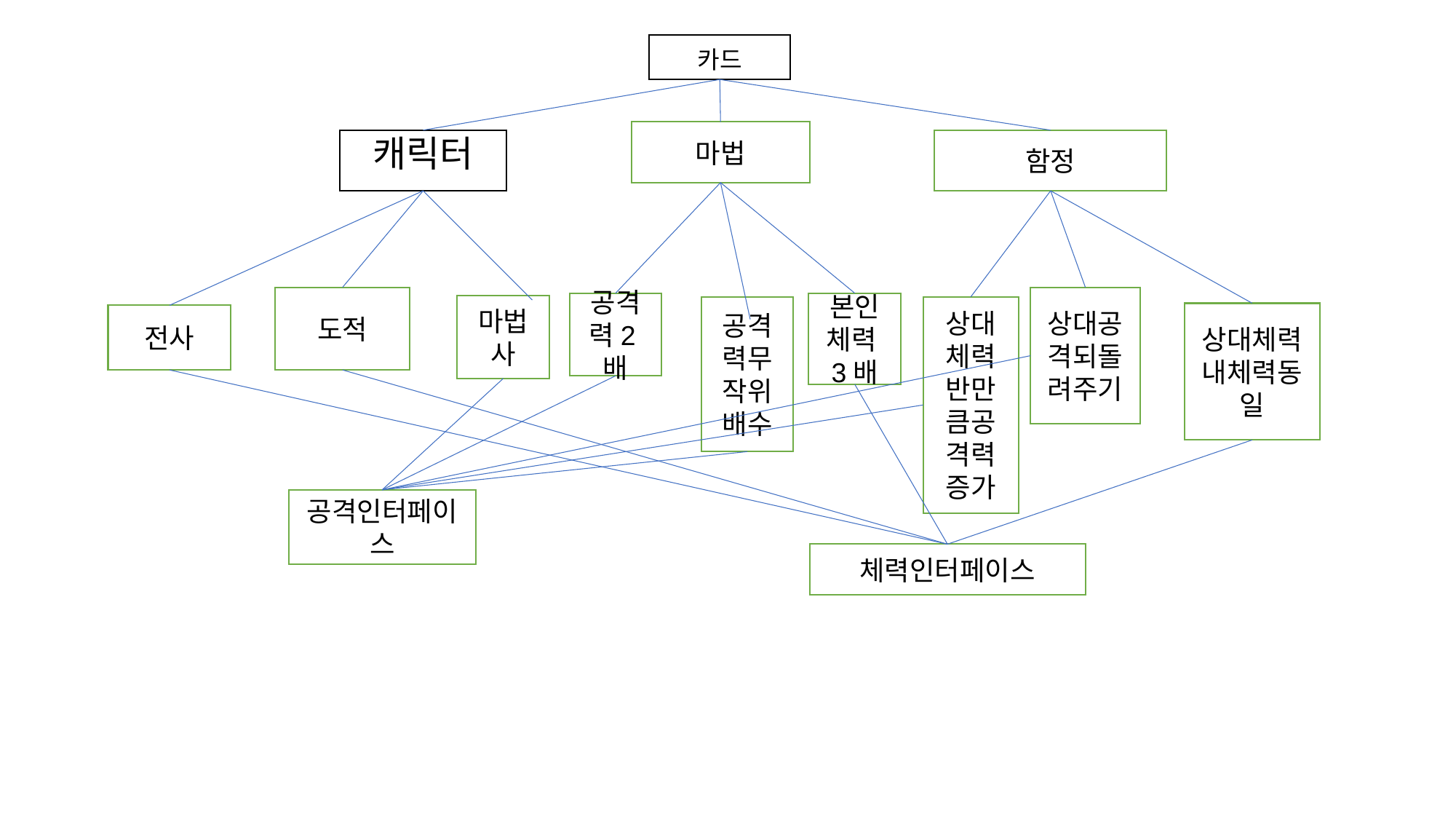

# 카드
마법
캐릭터
함정
도적
상대공격되돌려주기
공격력2배
본인체력3배
마법사
공격력무작위 배수
상대체력반만큼공격력증가
상대체력내체력동일
전사
공격인터페이스
체력인터페이스